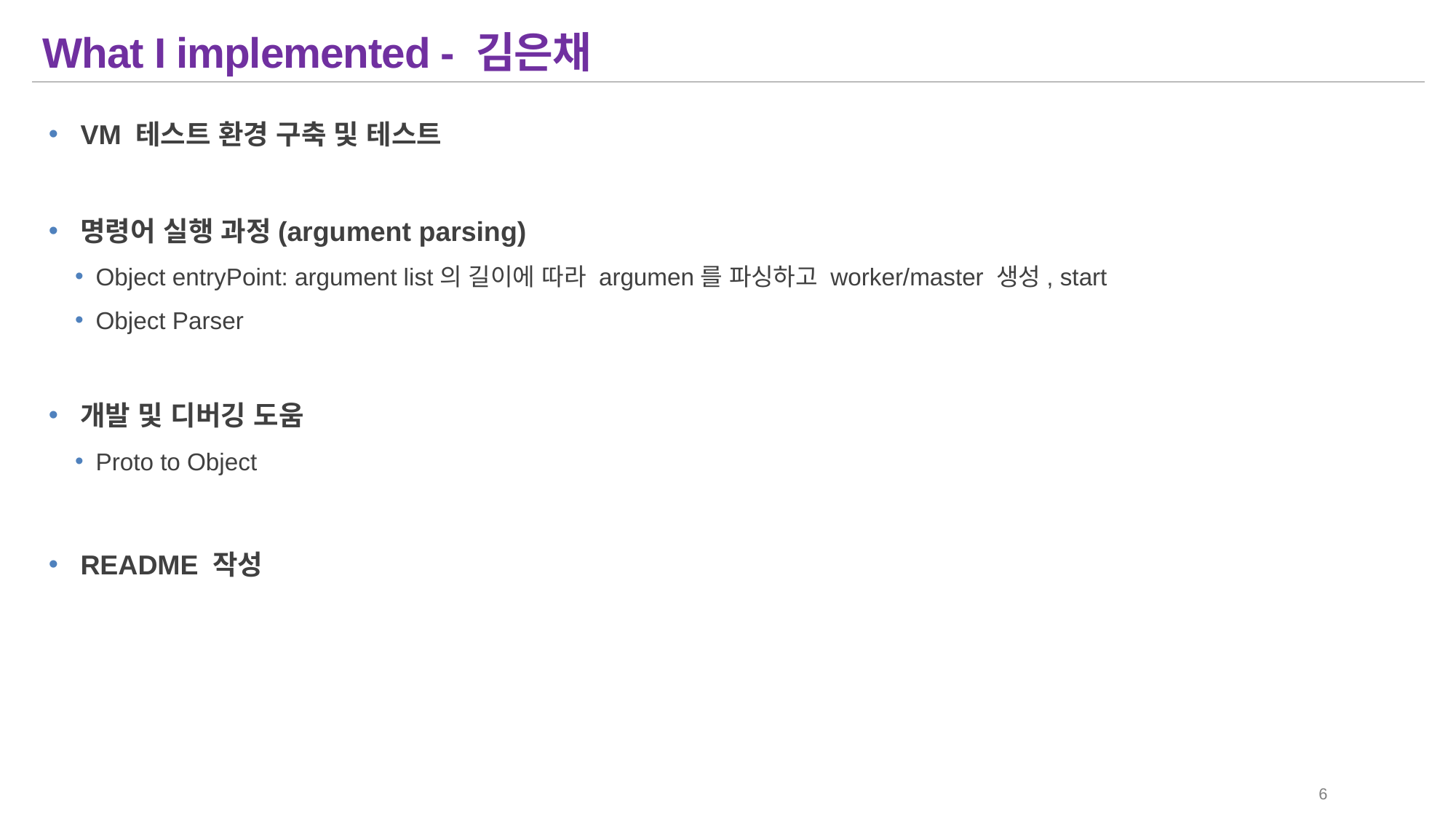

# What I implemented - 김은채
VM 테스트 환경 구축 및 테스트

명령어 실행 과정(argument parsing)
Object entryPoint: argument list의 길이에 따라 argumen를 파싱하고 worker/master 생성, start
Object Parser

개발 및 디버깅 도움
Proto to Object

README 작성
6